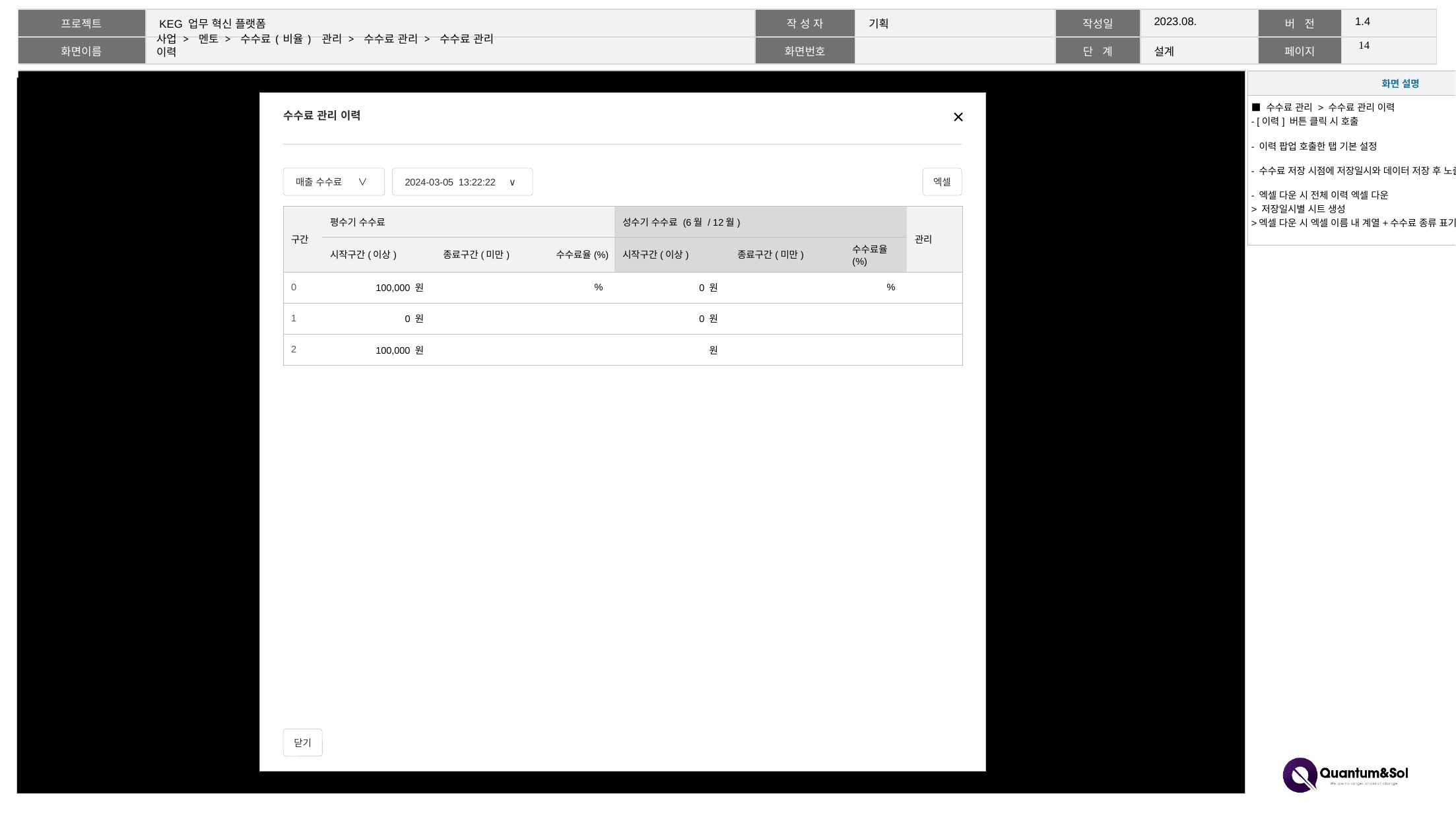

V0.5-240305
이력 팝업 추가
14

# 사업 > 멘토 > 수수료(비율) 관리 > 수수료 관리 > 수수료 관리 이력
| 화면 설명 |
| --- |
| ■ 수수료 관리 > 수수료 관리 이력 - [이력] 버튼 클릭 시 호출 - 이력 팝업 호출한 탭 기본 설정 - 수수료 저장 시점에 저장일시와 데이터 저장 후 노출 - 엑셀 다운 시 전체 이력 엑셀 다운 > 저장일시별 시트 생성 >엑셀 다운 시 엑셀 이름 내 계열+수수료 종류 표기 |
수수료 관리 이력
매출 수수료      ∨
2024-03-05  13:22:22     ∨
엑셀
| 구간 | 평수기 수수료 |  |  | 성수기 수수료 (6월 / 12월) |  |  | 관리 |
| --- | --- | --- | --- | --- | --- | --- | --- |
|  | 시작구간(이상) | 종료구간(미만) | 수수료율(%) | 시작구간(이상) | 종료구간(미만) | 수수료율(%) |  |
| 0 | 100,000 원 |  | % | 0 원 |  | % |  |
| 1 | 0 원 |  |  | 0 원 |  |  |  |
| 2 | 100,000 원 |  |  | 원 |  |  |  |
닫기